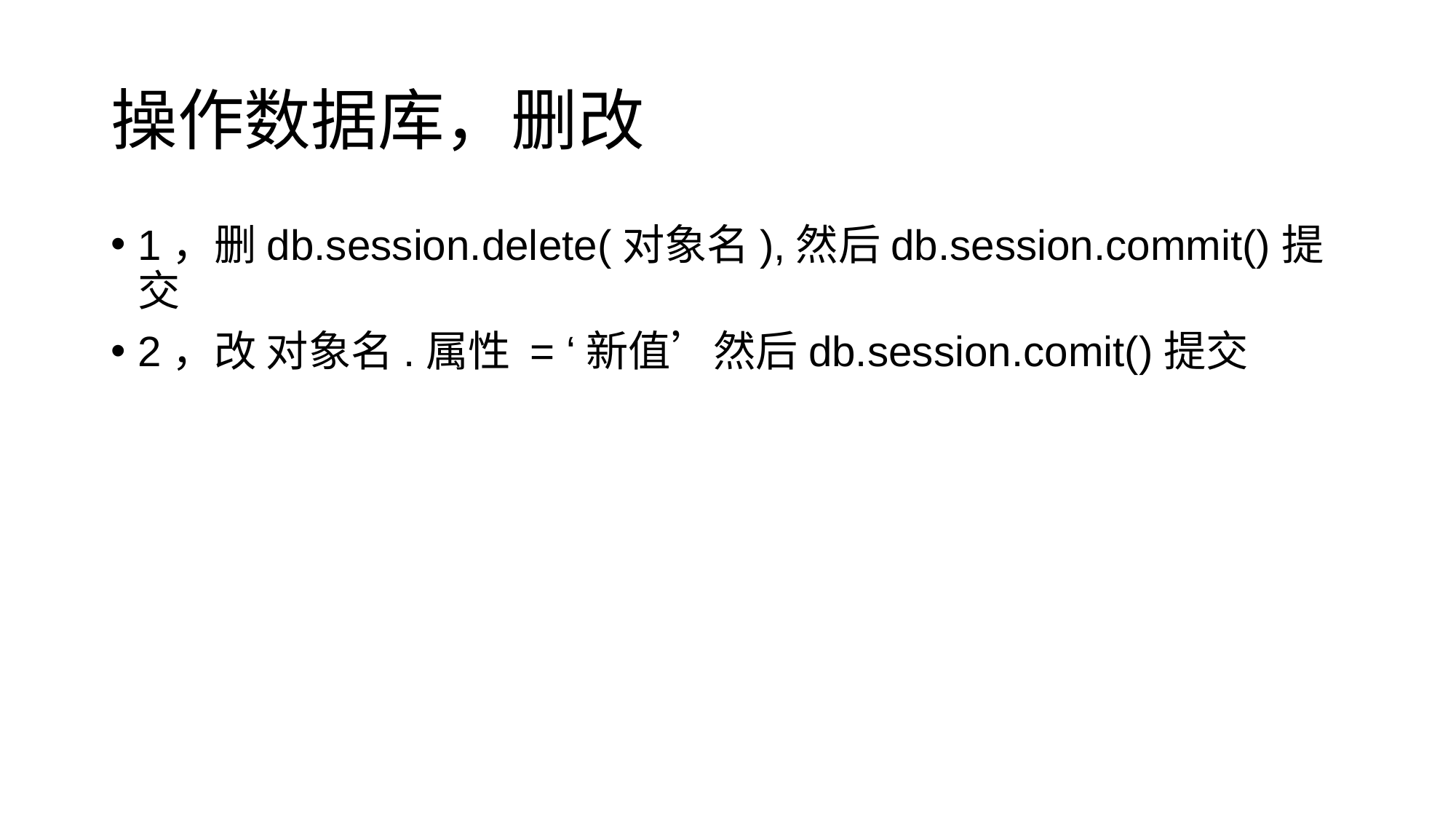

# 操作数据库，删改
1，删db.session.delete(对象名),然后db.session.commit()提交
2，改 对象名.属性 = ‘新值’然后db.session.comit()提交